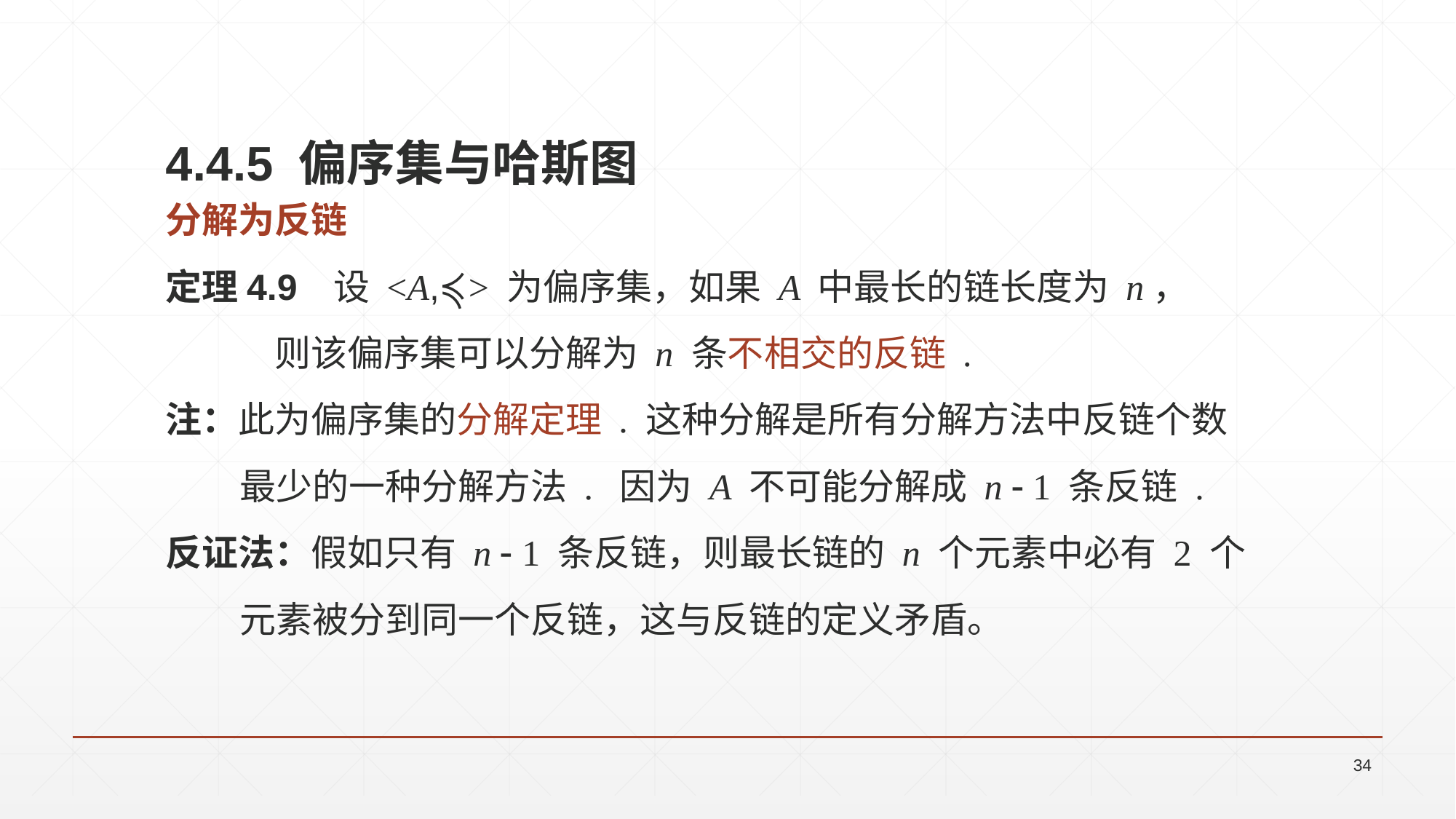

4.4.5 偏序集与哈斯图
分解为反链
定理4.9   设 <A,≼> 为偏序集，如果 A 中最长的链长度为 n，
	则该偏序集可以分解为 n 条不相交的反链 .
注：此为偏序集的分解定理 . 这种分解是所有分解方法中反链个数
        最少的一种分解方法 .  因为 A 不可能分解成 n − 1 条反链 .
反证法：假如只有 n − 1 条反链，则最长链的 n 个元素中必有 2 个
        元素被分到同一个反链，这与反链的定义矛盾。
34